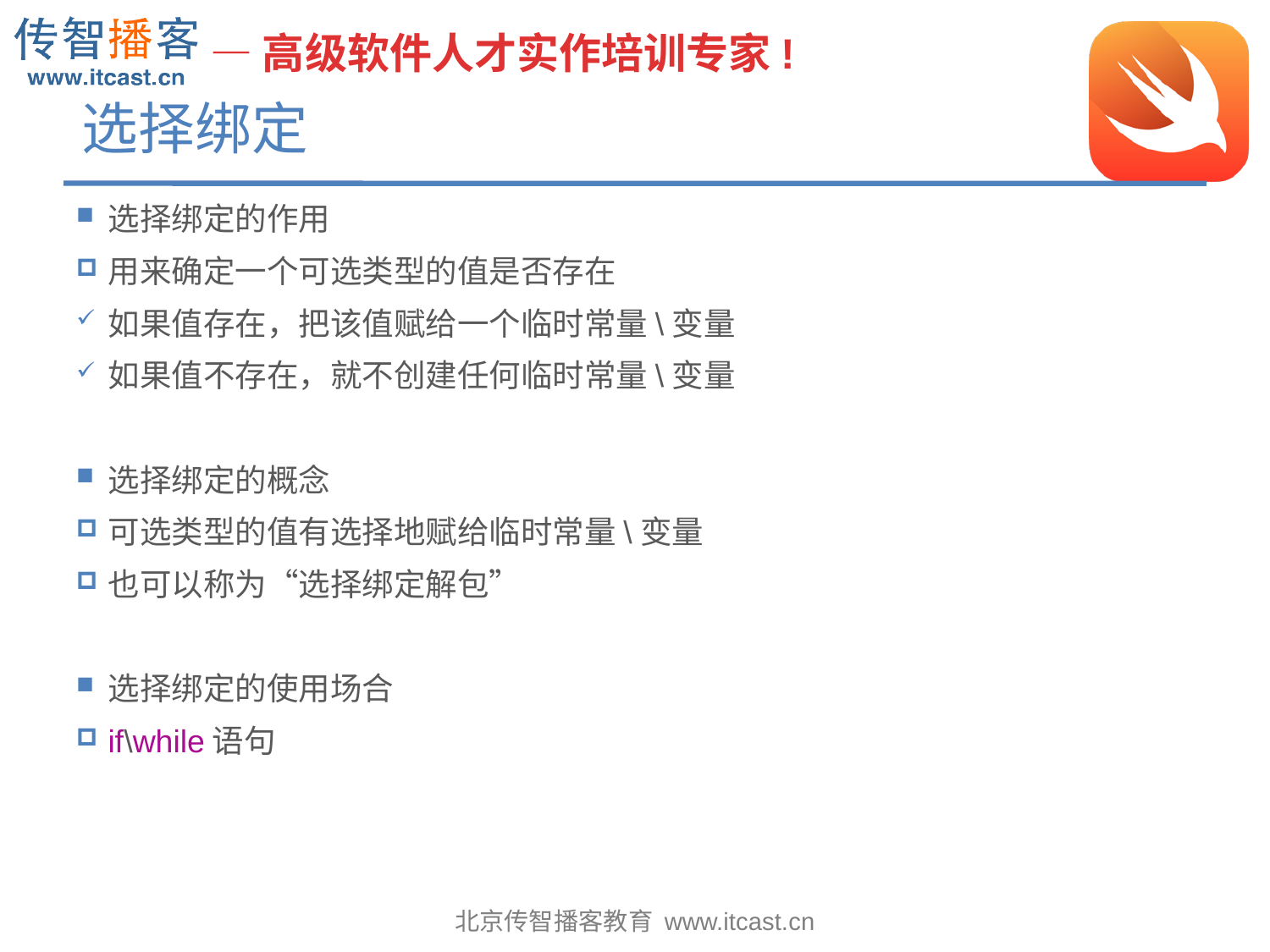

# 选择绑定
选择绑定的作用
用来确定一个可选类型的值是否存在
如果值存在，把该值赋给一个临时常量\变量
如果值不存在，就不创建任何临时常量\变量

选择绑定的概念
可选类型的值有选择地赋给临时常量\变量
也可以称为“选择绑定解包”

选择绑定的使用场合
if\while语句